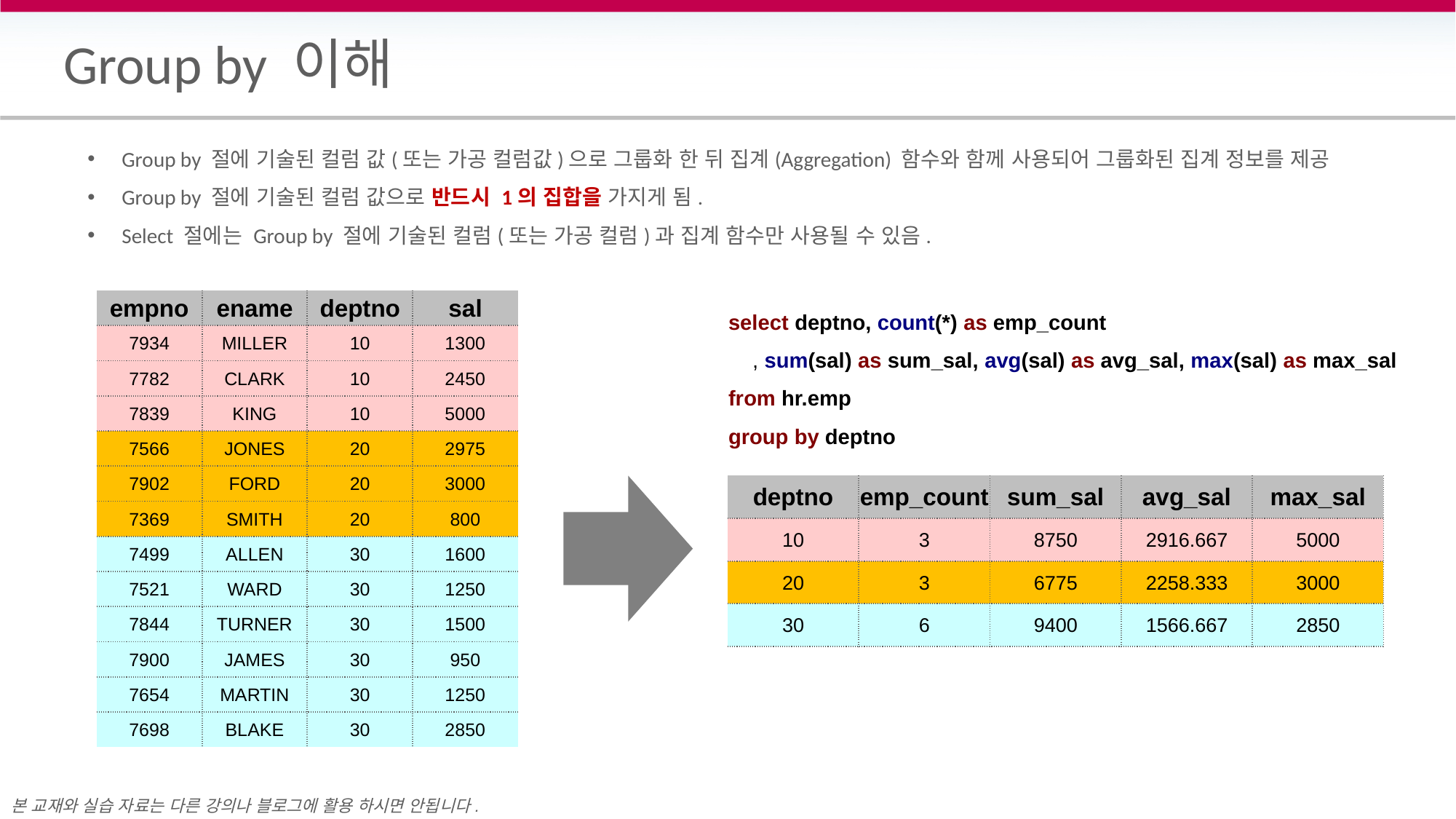

# Group by 이해
Group by 절에 기술된 컬럼 값(또는 가공 컬럼값)으로 그룹화 한 뒤 집계(Aggregation) 함수와 함께 사용되어 그룹화된 집계 정보를 제공
Group by 절에 기술된 컬럼 값으로 반드시 1의 집합을 가지게 됨.
Select 절에는 Group by 절에 기술된 컬럼(또는 가공 컬럼)과 집계 함수만 사용될 수 있음.
| empno | ename | deptno | sal |
| --- | --- | --- | --- |
| 7934 | MILLER | 10 | 1300 |
| 7782 | CLARK | 10 | 2450 |
| 7839 | KING | 10 | 5000 |
| 7566 | JONES | 20 | 2975 |
| 7902 | FORD | 20 | 3000 |
| 7369 | SMITH | 20 | 800 |
| 7499 | ALLEN | 30 | 1600 |
| 7521 | WARD | 30 | 1250 |
| 7844 | TURNER | 30 | 1500 |
| 7900 | JAMES | 30 | 950 |
| 7654 | MARTIN | 30 | 1250 |
| 7698 | BLAKE | 30 | 2850 |
select deptno, count(*) as emp_count
    , sum(sal) as sum_sal, avg(sal) as avg_sal, max(sal) as max_sal
from hr.emp
group by deptno

| deptno | emp\_count | sum\_sal | avg\_sal | max\_sal |
| --- | --- | --- | --- | --- |
| 10 | 3 | 8750 | 2916.667 | 5000 |
| 20 | 3 | 6775 | 2258.333 | 3000 |
| 30 | 6 | 9400 | 1566.667 | 2850 |